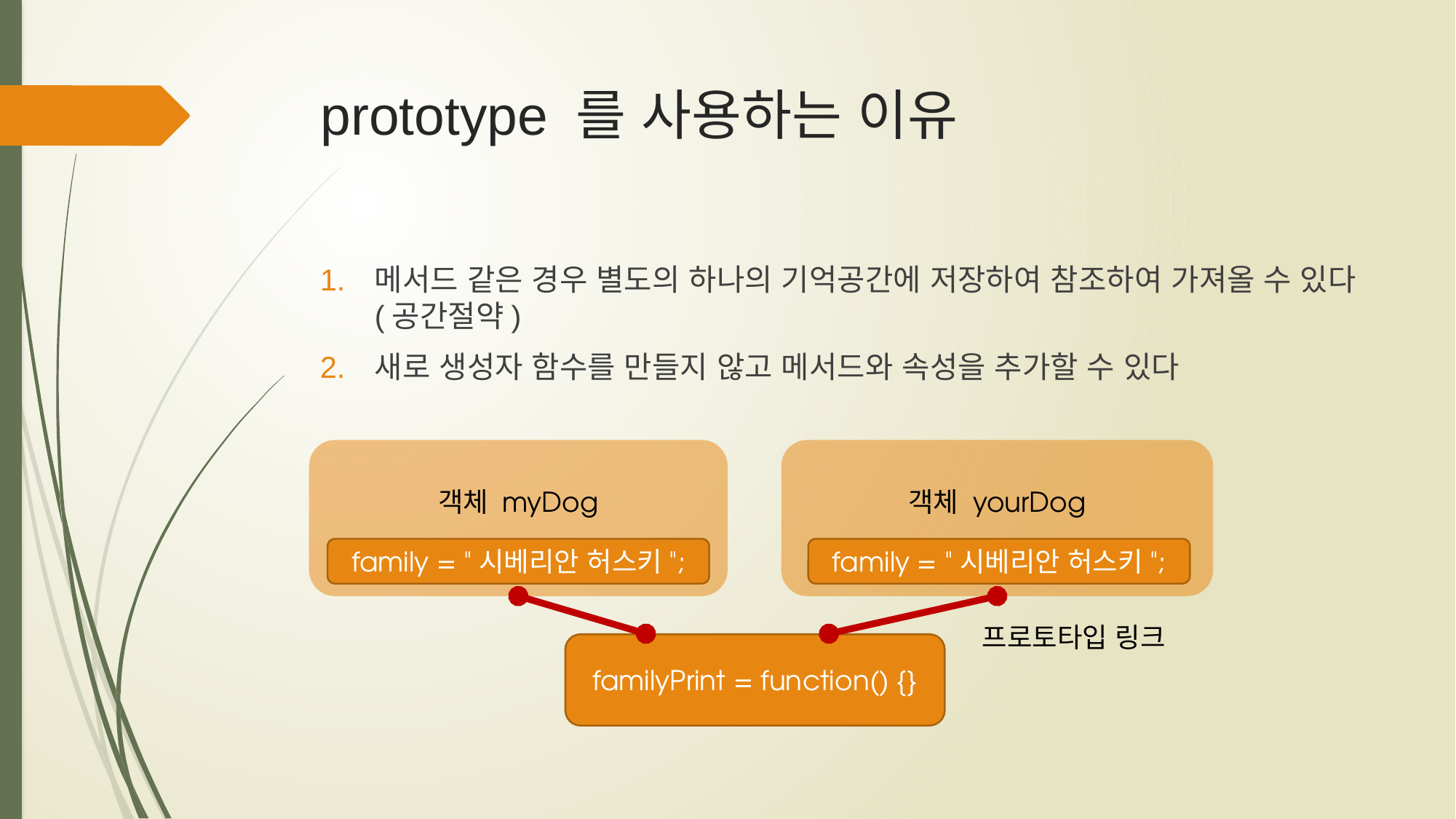

# prototype 를 사용하는 이유
메서드 같은 경우 별도의 하나의 기억공간에 저장하여 참조하여 가져올 수 있다 (공간절약)
새로 생성자 함수를 만들지 않고 메서드와 속성을 추가할 수 있다

객체 myDog

객체 yourDog

family = "시베리안 허스키";
family = "시베리안 허스키";
프로토타입 링크
familyPrint = function() {}